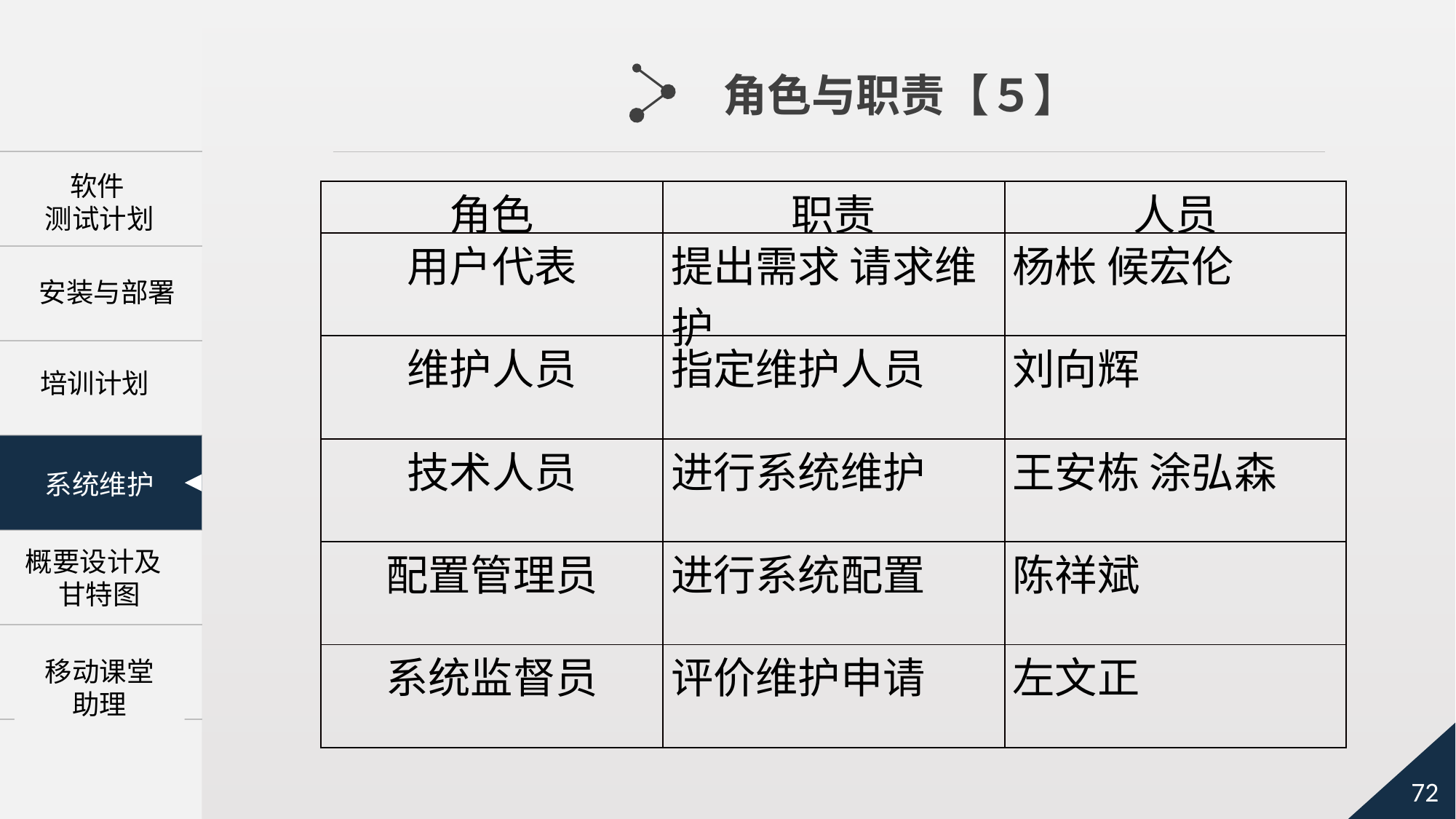

角色与职责【５】
   软件
测试计划
　  安装与部署
系统维护
| 角色 | 职责 | 人员 |
| --- | --- | --- |
| 用户代表 | 提出需求 请求维护 | 杨枨 候宏伦 |
| 维护人员 | 指定维护人员 | 刘向辉 |
| 技术人员 | 进行系统维护 | 王安栋 涂弘森 |
| 配置管理员 | 进行系统配置 | 陈祥斌 |
| 系统监督员 | 评价维护申请 | 左文正 |
培训计划
概要设计及   甘特图
移动课堂
助理